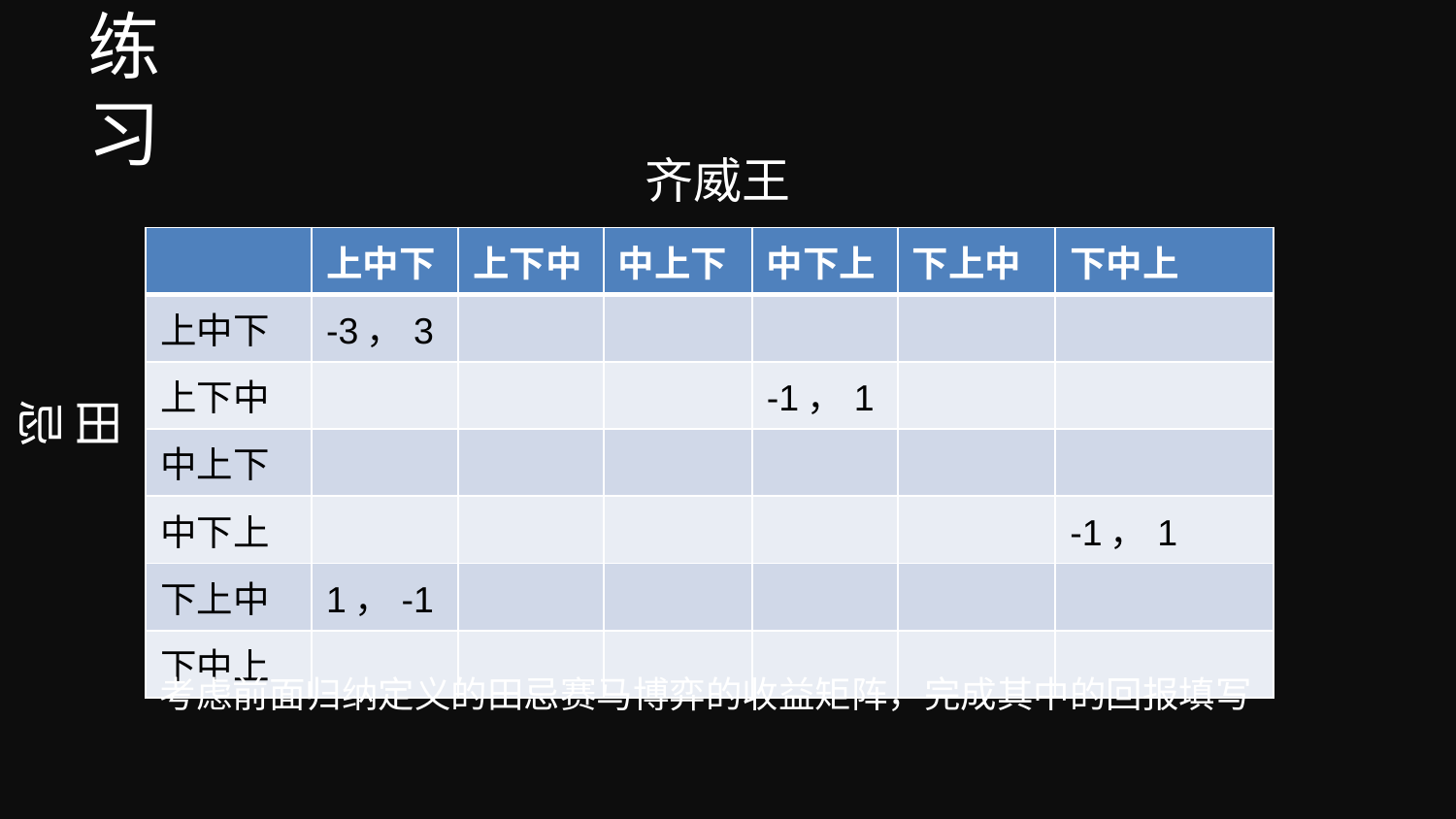

# 练习
齐威王
|  | 上中下 | 上下中 | 中上下 | 中下上 | 下上中 | 下中上 |
| --- | --- | --- | --- | --- | --- | --- |
| 上中下 | -3，3 |  |  |  |  |  |
| 上下中 |  |  |  | -1，1 |  |  |
| 中上下 |  |  |  |  |  |  |
| 中下上 |  |  |  |  |  | -1，1 |
| 下上中 | 1，-1 |  |  |  |  |  |
| 下中上 |  |  |  |  |  |  |
田忌
考虑前面归纳定义的田忌赛马博弈的收益矩阵，完成其中的回报填写